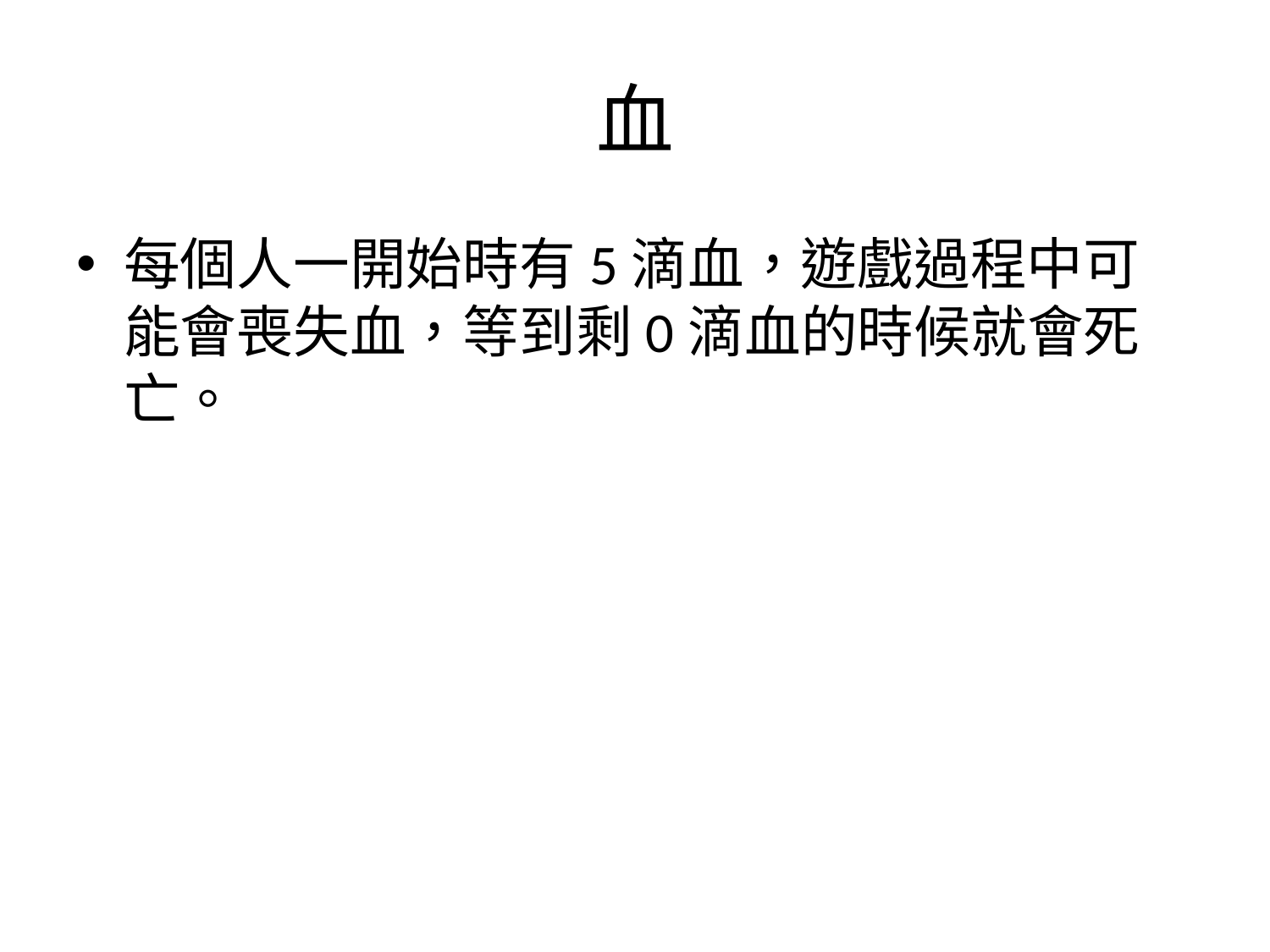

# 血
每個人一開始時有5滴血，遊戲過程中可能會喪失血，等到剩0滴血的時候就會死亡。